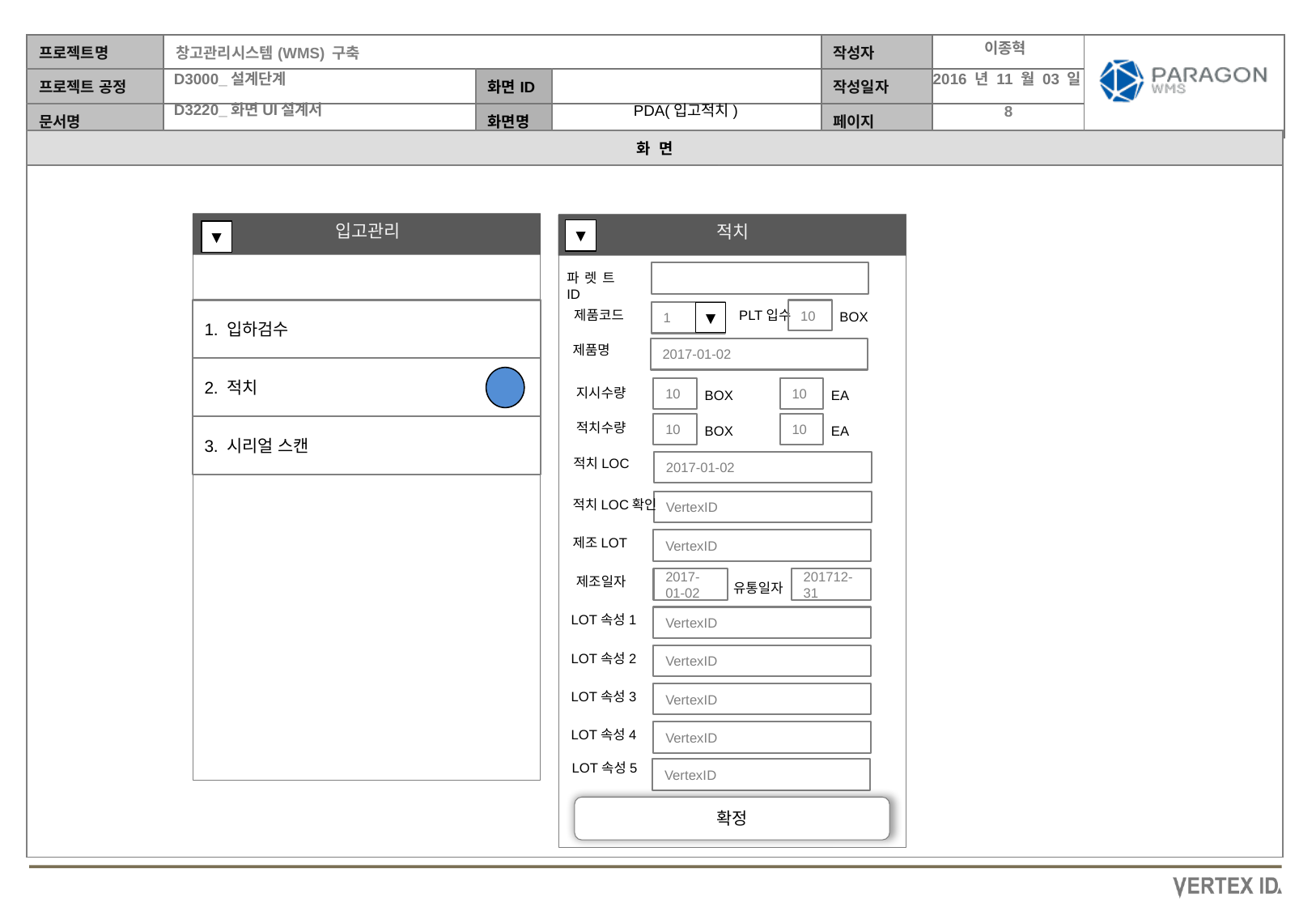

이종혁
2016 년 11 월 03 일
PDA(입고적치)

입고관리

적치
▼
▼

파렛트ID
1. 입하검수
10
제품코드
PLT입수
1
▼
BOX
제품명
2017-01-02
2. 적치

지시수량
10
10
BOX
EA
적치수량
10
10
3. 시리얼 스캔
BOX
EA
적치LOC
2017-01-02
적치LOC확인
VertexID
제조LOT
VertexID
제조일자
2017-01-02
201712-31
유통일자
LOT속성1
VertexID
LOT속성2
VertexID
LOT속성3
VertexID
LOT속성4
VertexID
LOT속성5
VertexID
확정